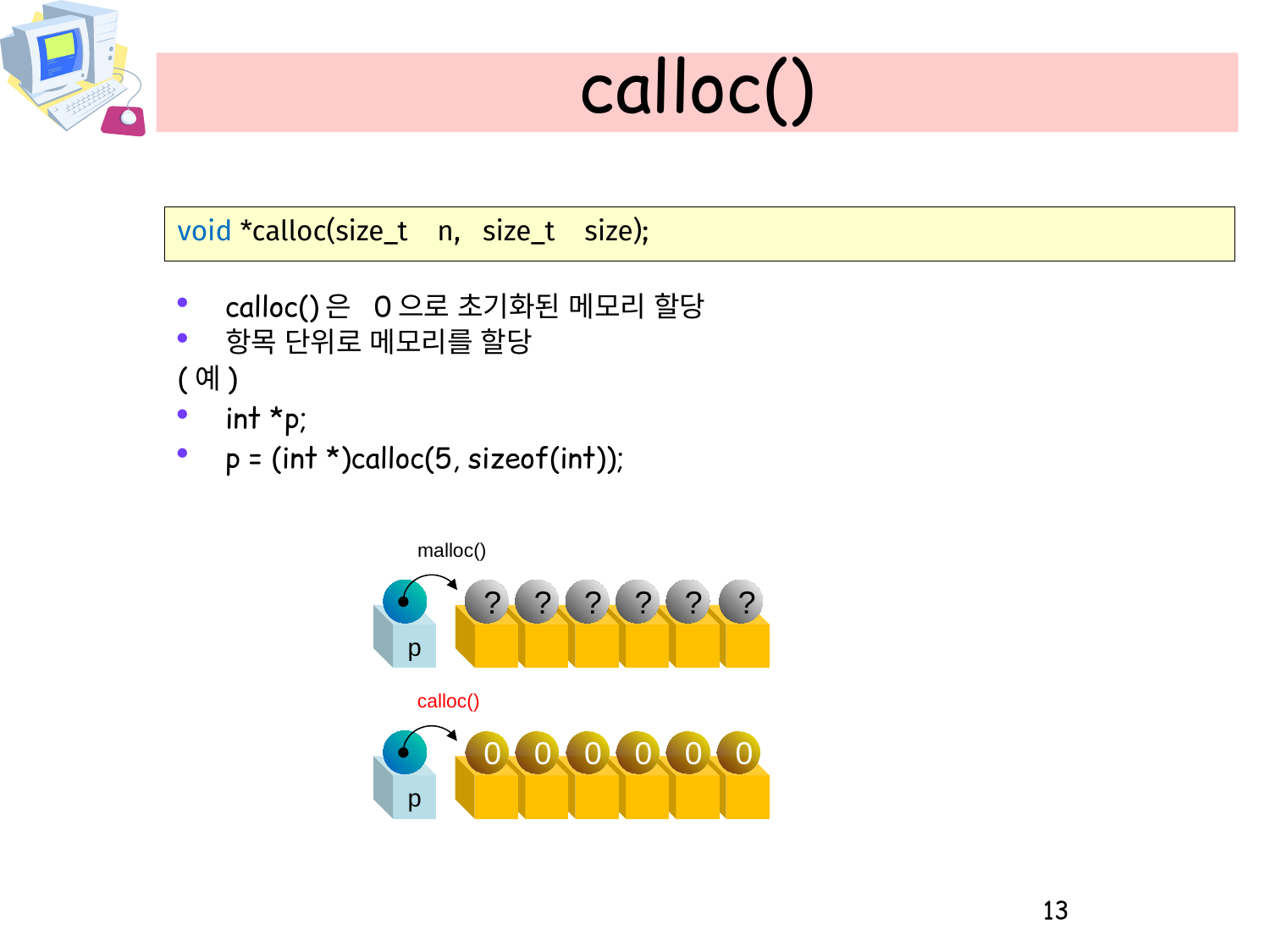

# calloc()
void *calloc(size_t    n,   size_t    size);

calloc()은  0으로 초기화된 메모리 할당
항목 단위로 메모리를 할당
(예)
int *p;
p = (int *)calloc(5, sizeof(int));

malloc()

?
?
?
?
?
?
p

calloc()

0
0
0
0
0
0
p

13